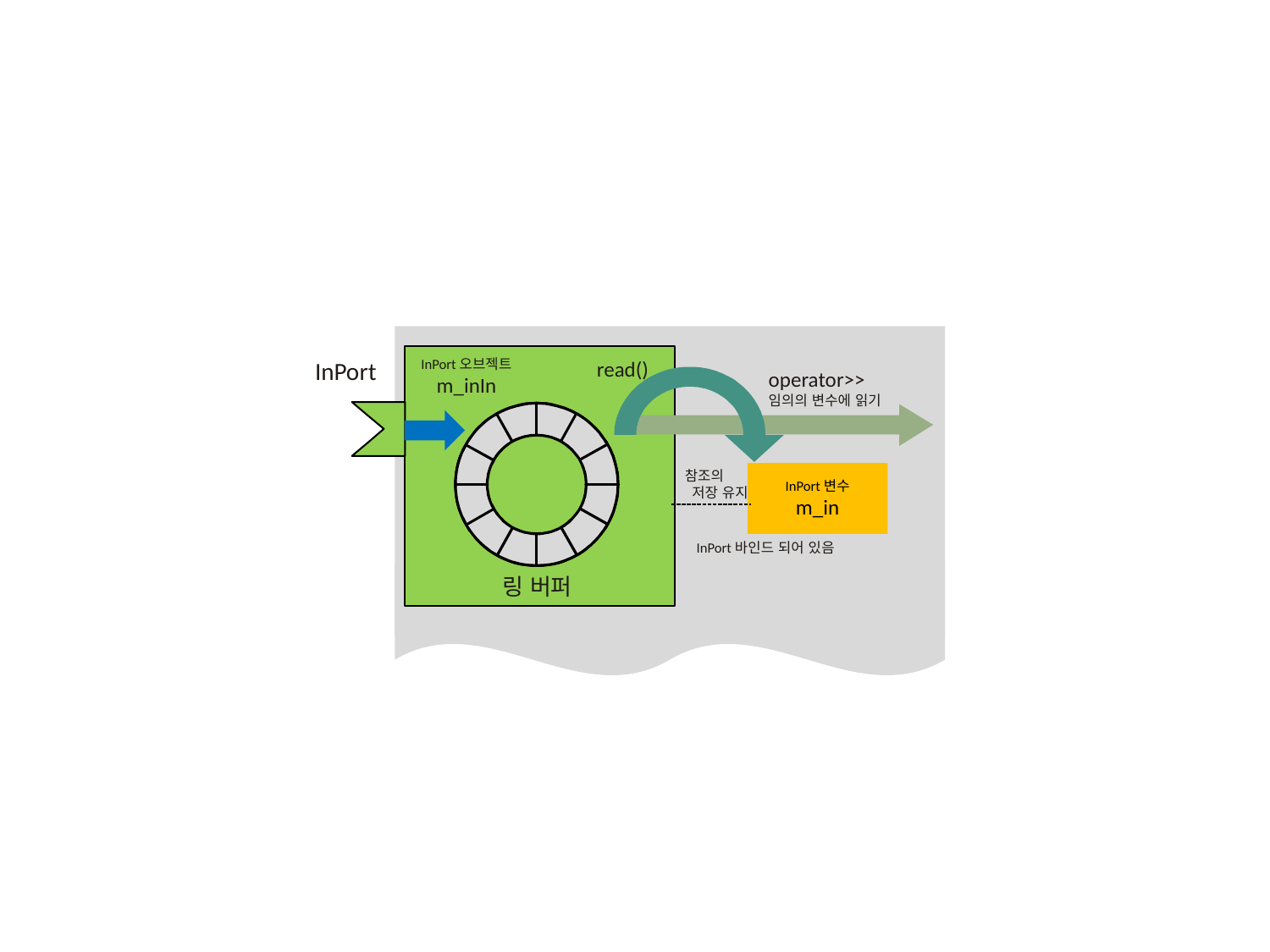

#

InPort오브젝트
m_inIn
read()
InPort
operator>>
임의의 변수에 읽기

참조의
 저장 유지
InPort변수
m_in

InPort바인드 되어 있음

링 버퍼